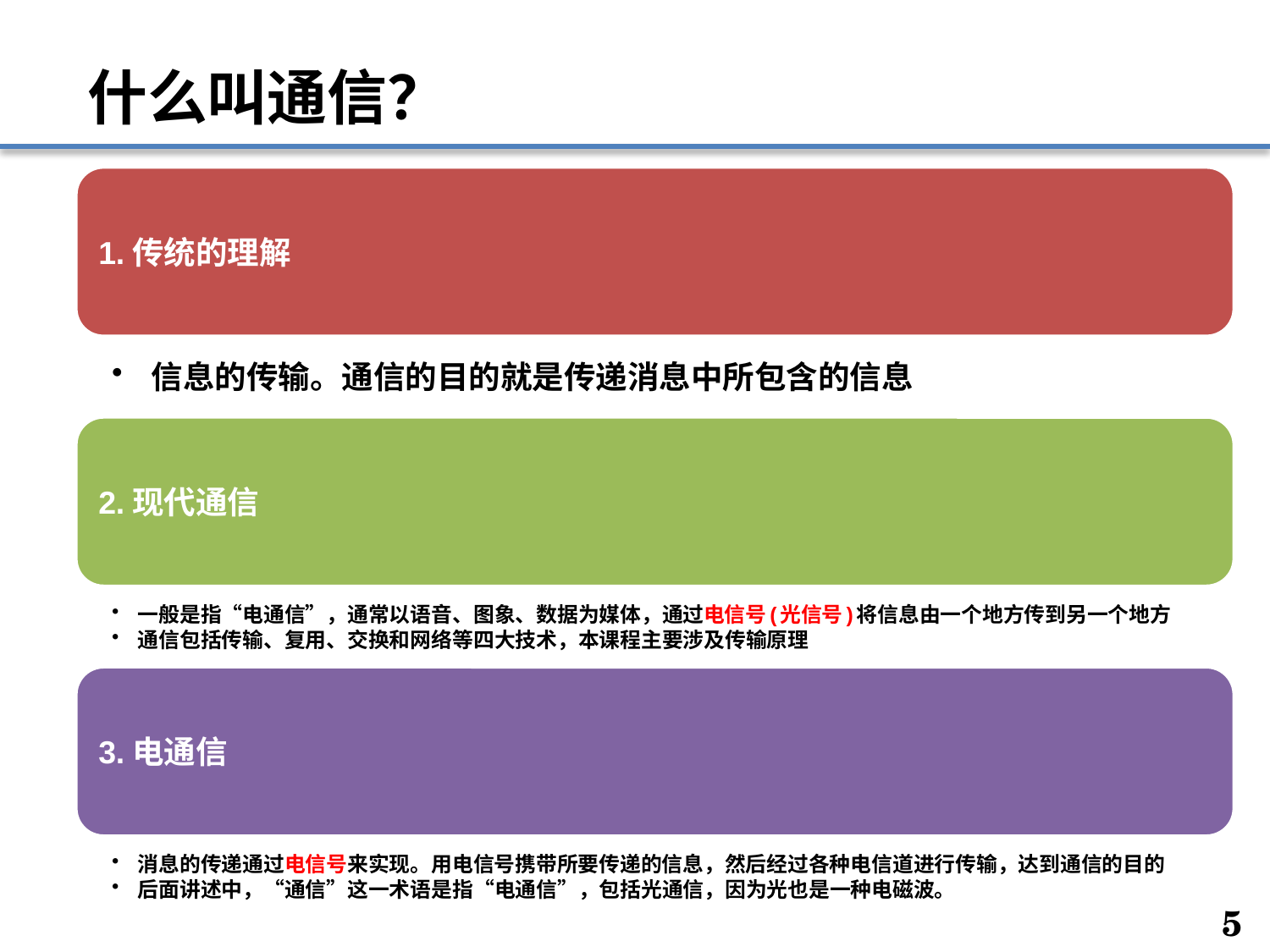

# 什么叫通信？
1.传统的理解
信息的传输。通信的目的就是传递消息中所包含的信息
2.现代通信
一般是指“电通信”，通常以语音、图象、数据为媒体，通过电信号(光信号)将信息由一个地方传到另一个地方
通信包括传输、复用、交换和网络等四大技术，本课程主要涉及传输原理
3.电通信
消息的传递通过电信号来实现。用电信号携带所要传递的信息，然后经过各种电信道进行传输，达到通信的目的
后面讲述中，“通信”这一术语是指“电通信”，包括光通信，因为光也是一种电磁波。
5